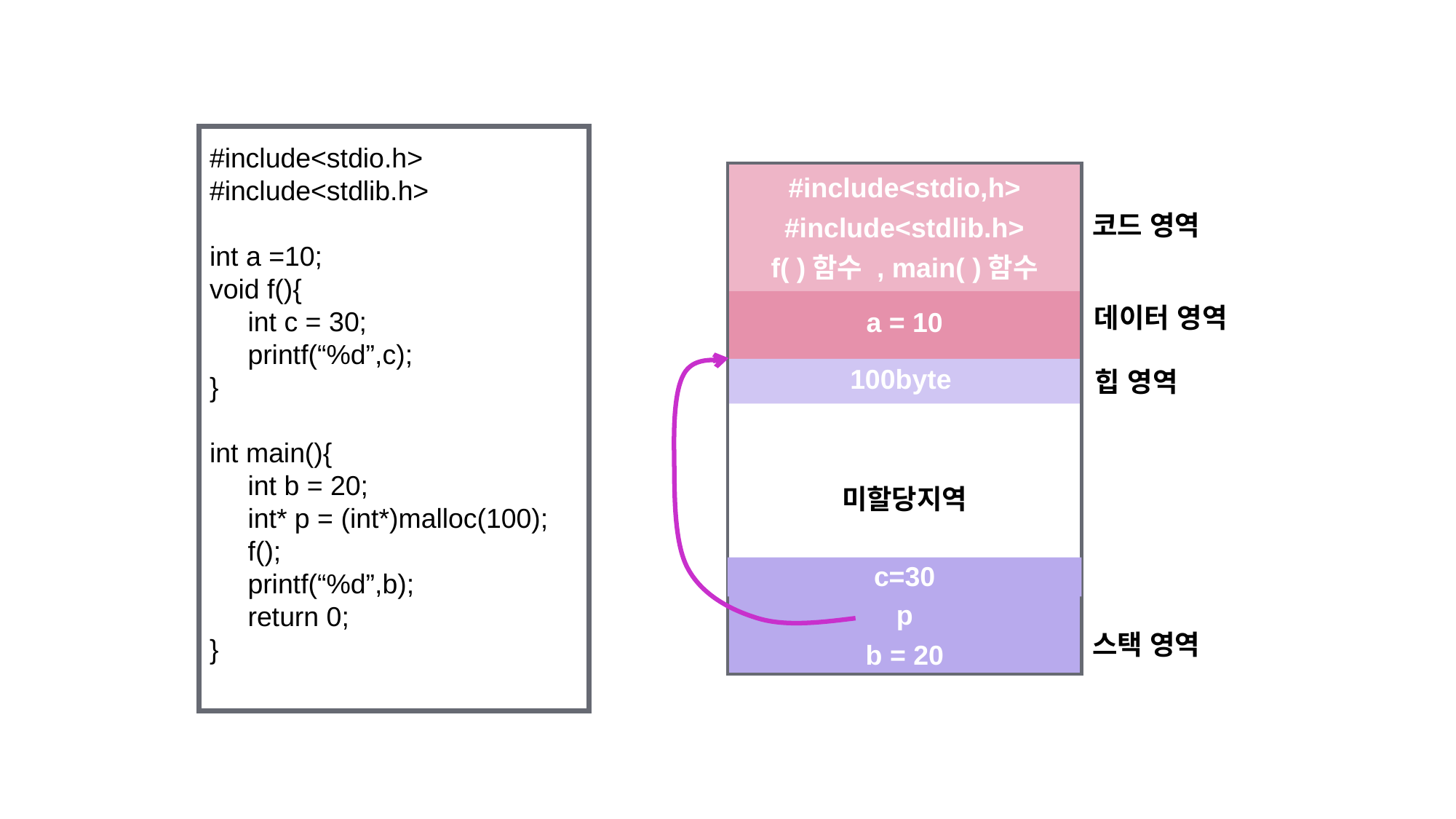

#include<stdio.h>
#include<stdlib.h>

int a =10;
void f(){
     int c = 30;
     printf(“%d”,c);
}

int main(){
     int b = 20;
     int* p = (int*)malloc(100);
     f();
     printf(“%d”,b);
     return 0;
}

#include<stdio,h>

#include<stdlib.h>
코드 영역
f( )함수 , main( )함수

데이터 영역
a = 10
100byte

힙 영역
미할당지역
c=30

p

스택 영역
b = 20